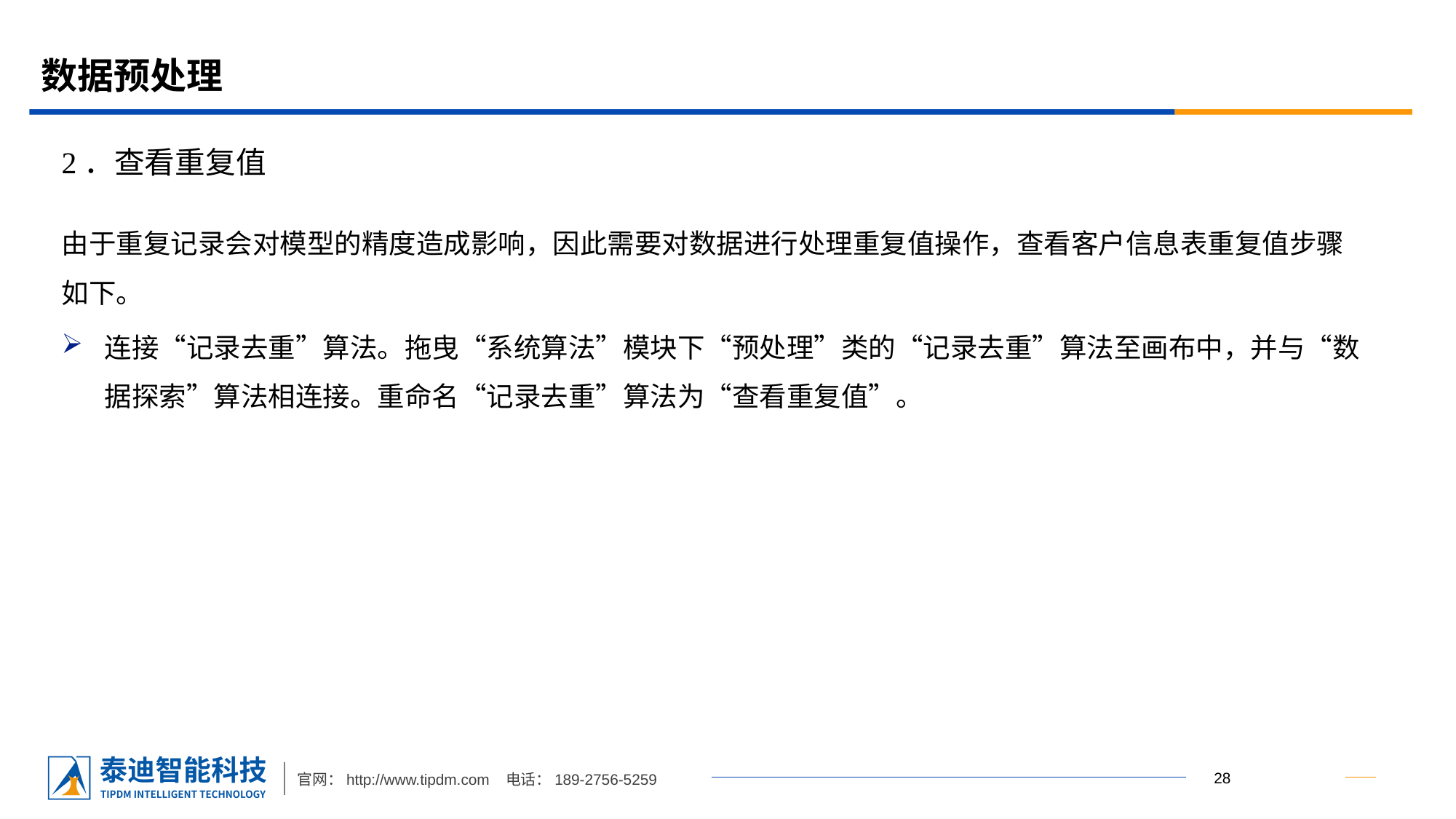

# 数据预处理
2．查看重复值
由于重复记录会对模型的精度造成影响，因此需要对数据进行处理重复值操作，查看客户信息表重复值步骤如下。
连接“记录去重”算法。拖曳“系统算法”模块下“预处理”类的“记录去重”算法至画布中，并与“数据探索”算法相连接。重命名“记录去重”算法为“查看重复值”。